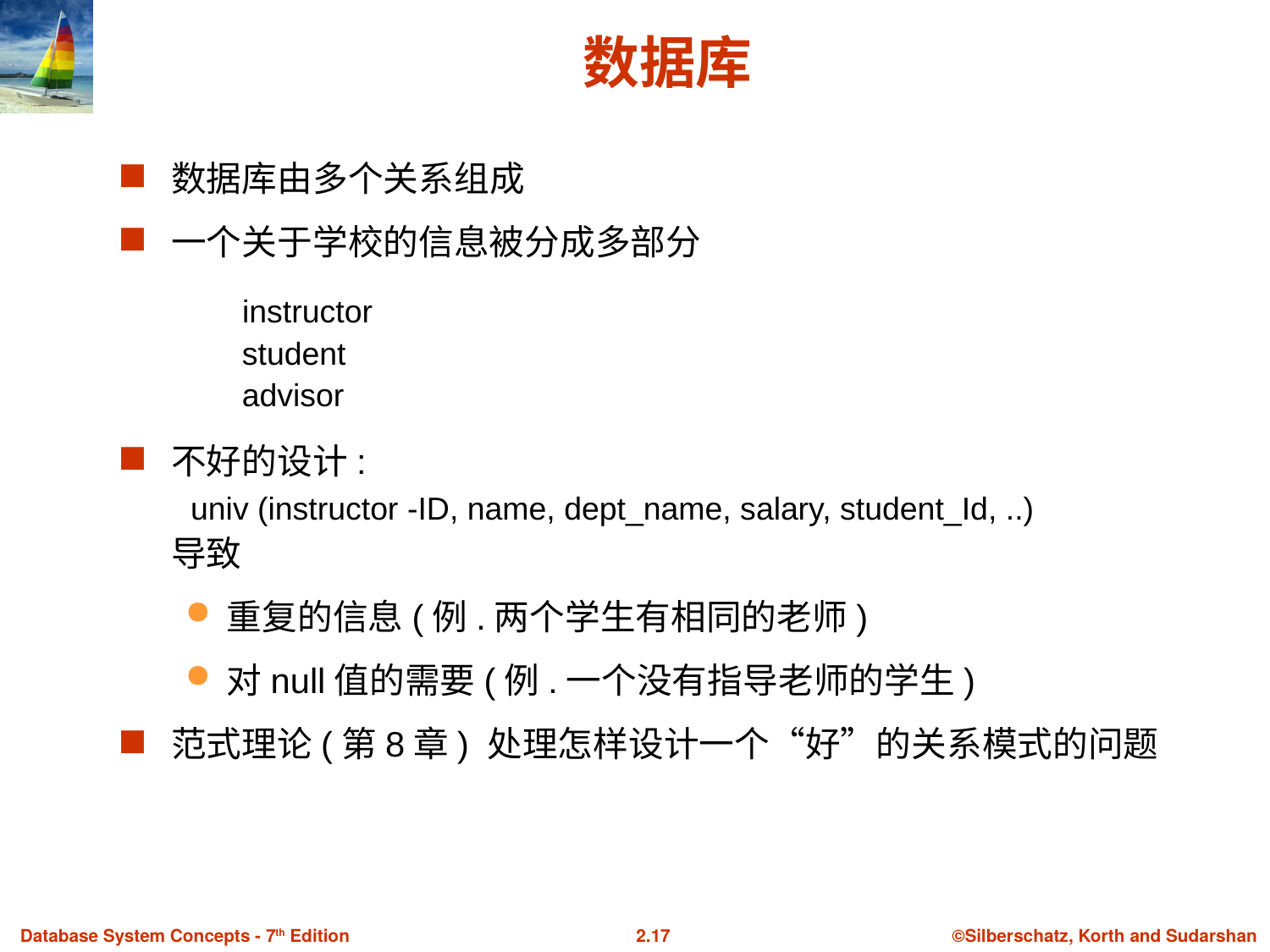

# 数据库
数据库由多个关系组成
一个关于学校的信息被分成多部分
	        instructor
        student
        advisor
不好的设计:
  univ (instructor -ID, name, dept_name, salary, student_Id, ..)
导致
重复的信息(例.两个学生有相同的老师)
对null值的需要(例.一个没有指导老师的学生)
范式理论(第8章) 处理怎样设计一个“好”的关系模式的问题